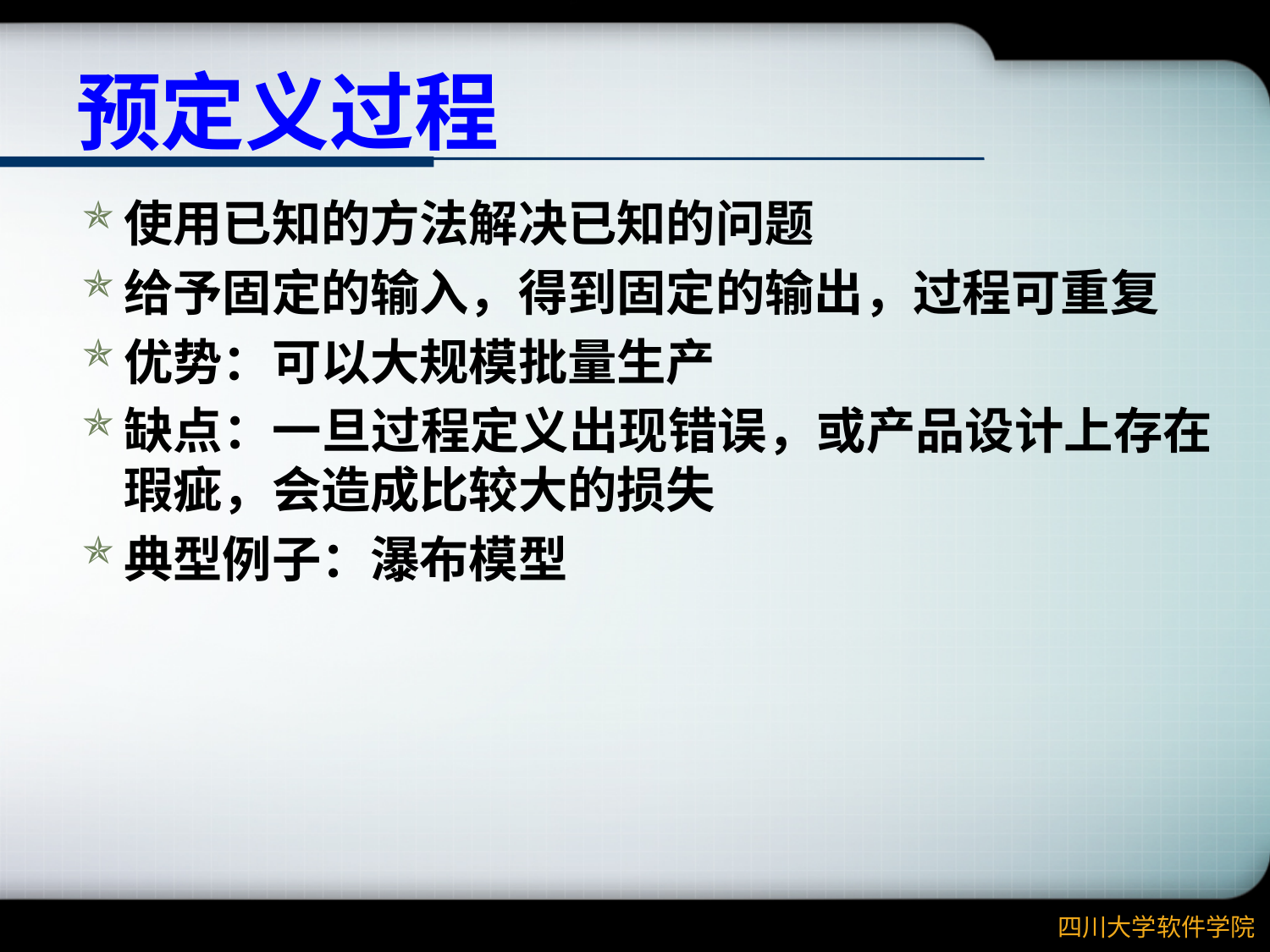

# 预定义过程
使用已知的方法解决已知的问题
给予固定的输入，得到固定的输出，过程可重复
优势：可以大规模批量生产
缺点：一旦过程定义出现错误，或产品设计上存在瑕疵，会造成比较大的损失
典型例子：瀑布模型